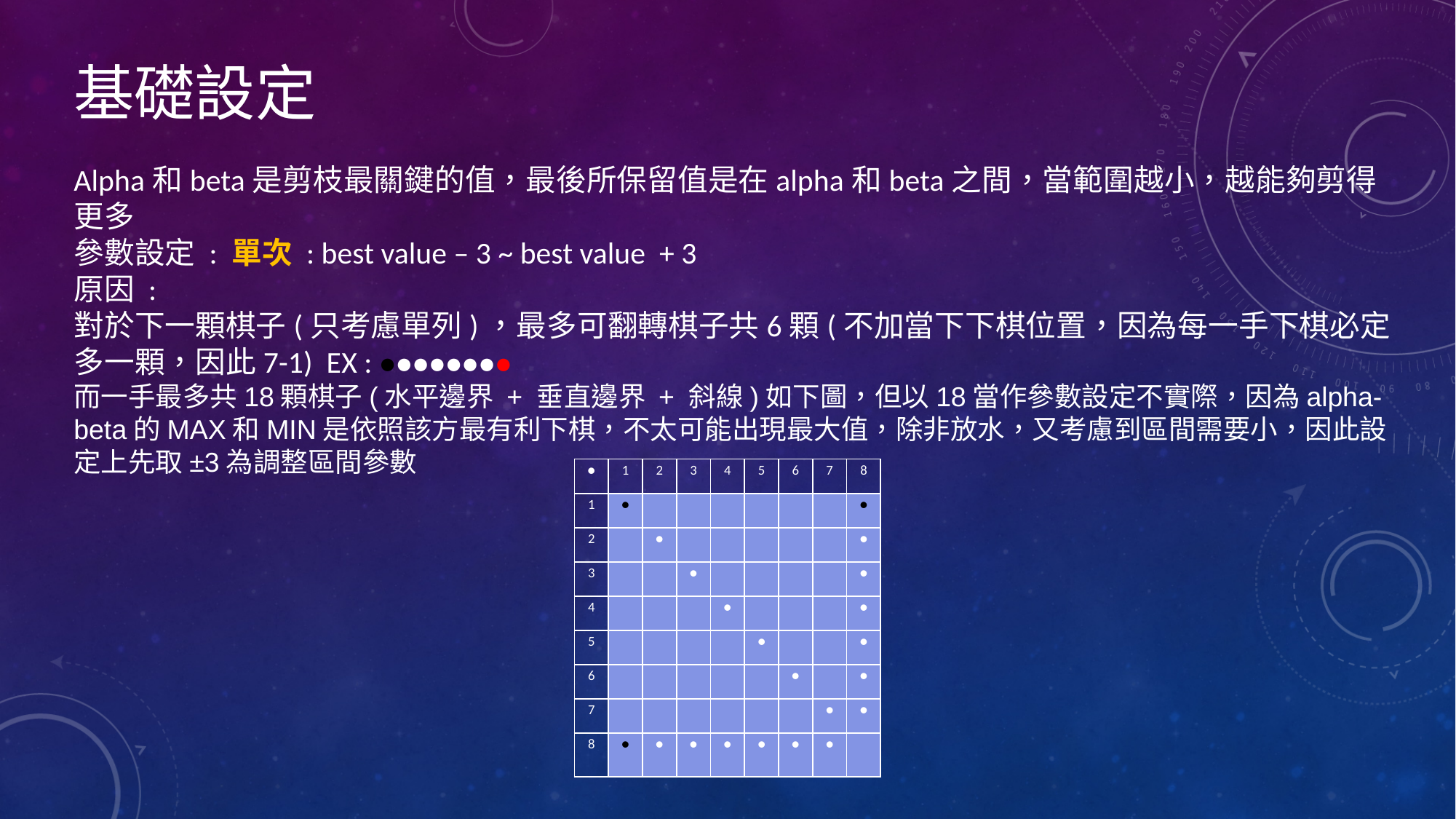

基礎設定
Alpha和beta是剪枝最關鍵的值，最後所保留值是在alpha和beta之間，當範圍越小，越能夠剪得更多
參數設定 : 單次 : best value – 3 ~ best value  + 3
原因 :
對於下一顆棋子(只考慮單列)，最多可翻轉棋子共6顆(不加當下下棋位置，因為每一手下棋必定多一顆，因此7-1)  EX : ●●●●●●●●
而一手最多共18顆棋子(水平邊界 + 垂直邊界 + 斜線)如下圖，但以18當作參數設定不實際，因為alpha-beta的MAX和MIN是依照該方最有利下棋，不太可能出現最大值，除非放水，又考慮到區間需要小，因此設定上先取±3為調整區間參數
| ● | 1 | 2 | 3 | 4 | 5 | 6 | 7 | 8 |
| --- | --- | --- | --- | --- | --- | --- | --- | --- |
| 1 | ● |  |  |  |  |  |  | ● |
| 2 |  | ● |  |  |  |  |  | ● |
| 3 |  |  | ● |  |  |  |  | ● |
| 4 |  |  |  | ● |  |  |  | ● |
| 5 |  |  |  |  | ● |  |  | ● |
| 6 |  |  |  |  |  | ● |  | ● |
| 7 |  |  |  |  |  |  | ● | ● |
| 8 | ● | ● | ● | ● | ● | ● | ● |  |